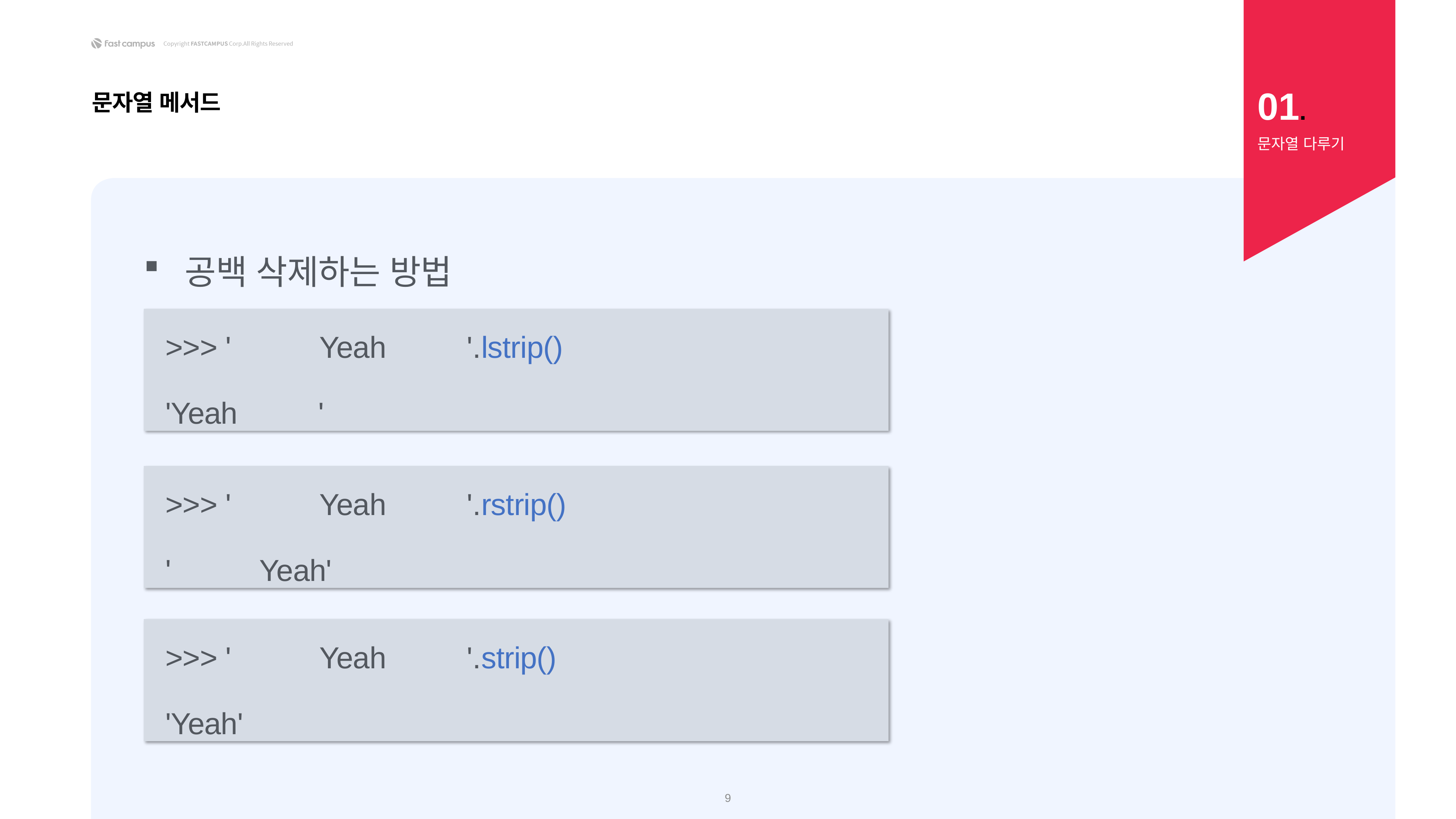

01.
문자열 메서드
문자열 다루기
공백 삭제하는 방법
>>> '           Yeah          '.lstrip()
'Yeah          '
>>> '           Yeah          '.rstrip()
'           Yeah'
>>> '           Yeah          '.strip()
'Yeah'
9